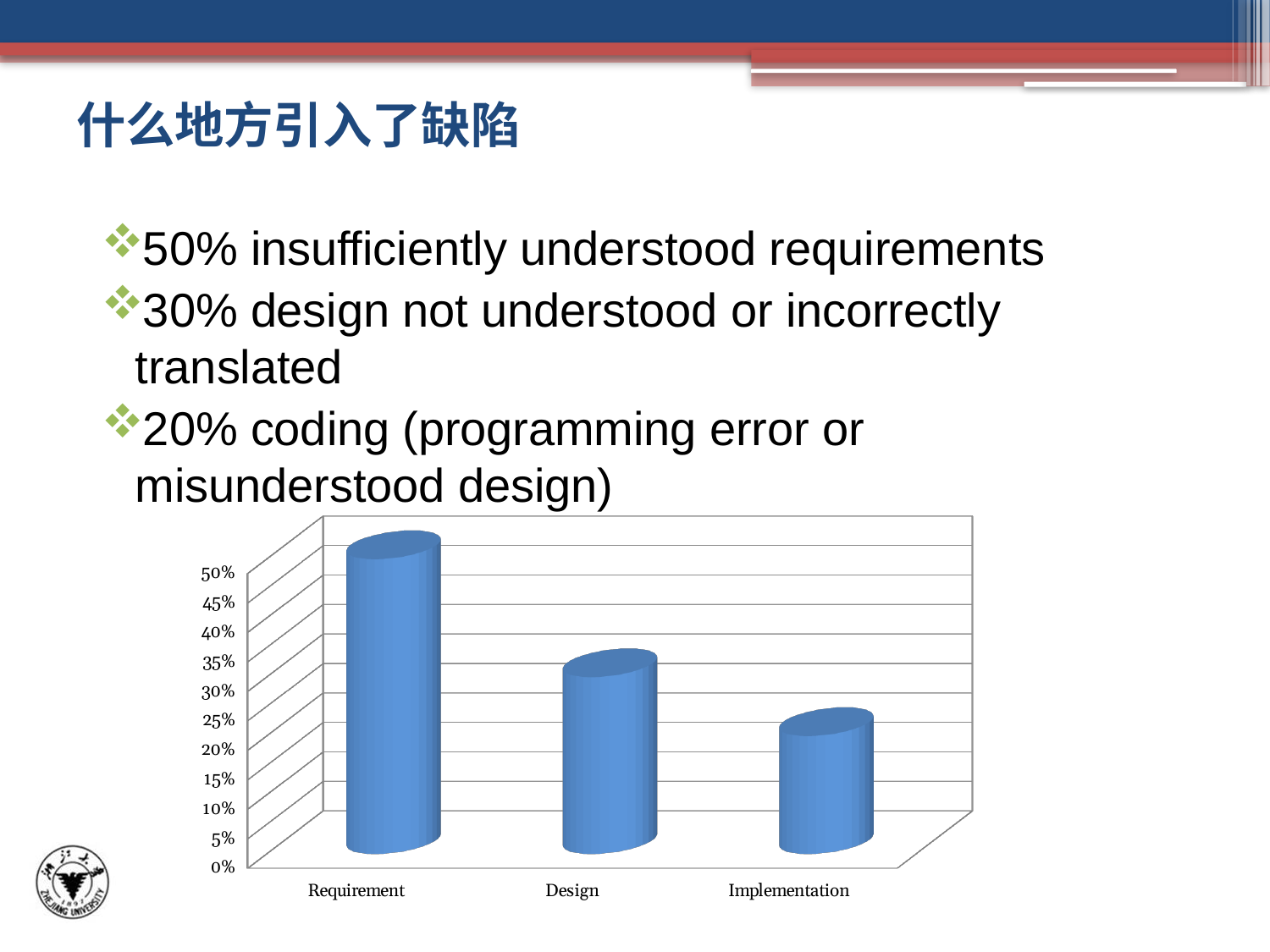

# 什么地方引入了缺陷
50% insufficiently understood requirements
30% design not understood or incorrectly translated
20% coding (programming error or misunderstood design)

[unsupported chart]